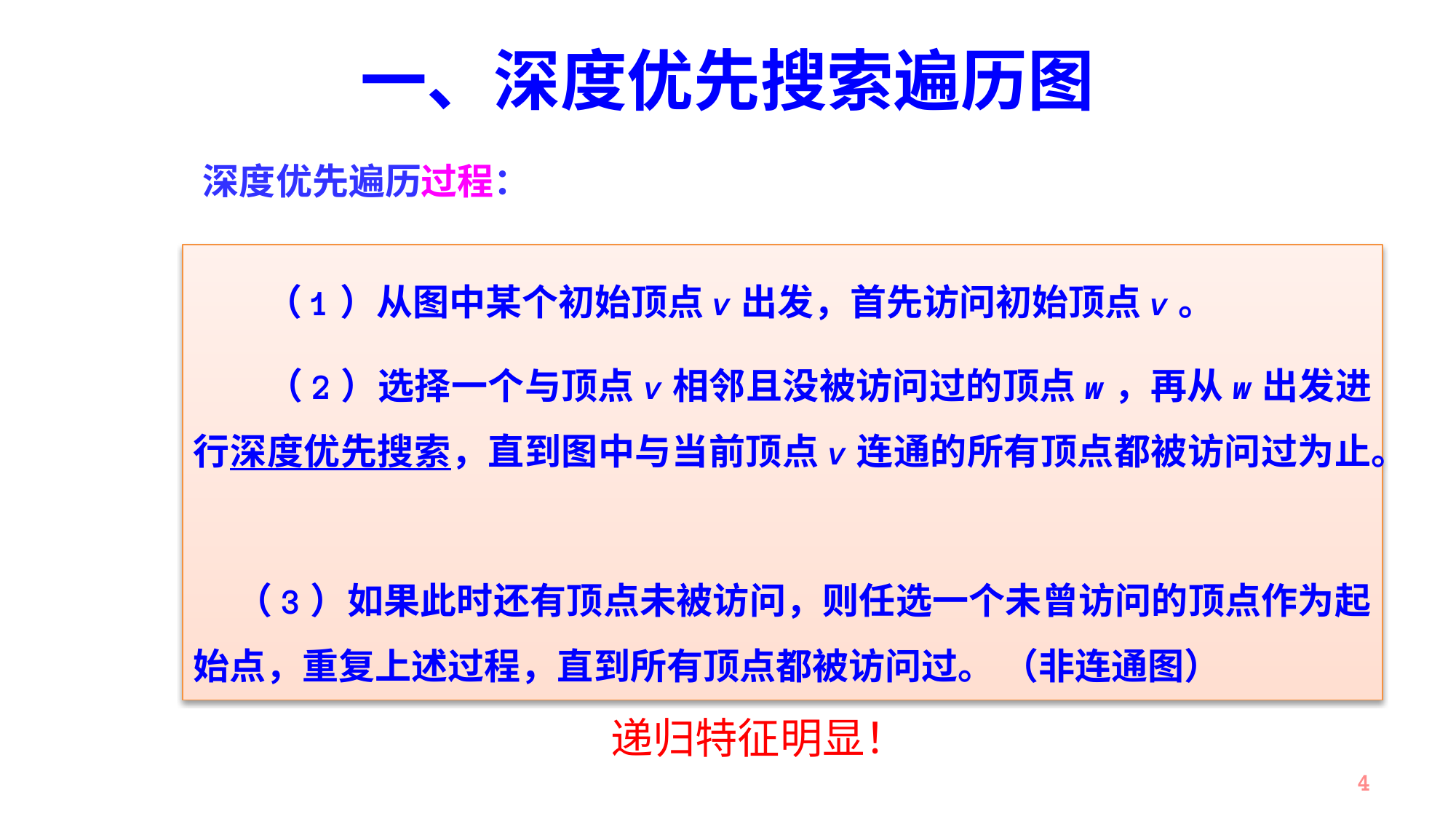

一、深度优先搜索遍历图
深度优先遍历过程：
　　（1）从图中某个初始顶点v出发，首先访问初始顶点v。
　　（2）选择一个与顶点v相邻且没被访问过的顶点w，再从w出发进行深度优先搜索，直到图中与当前顶点v连通的所有顶点都被访问过为止。
    （3）如果此时还有顶点未被访问，则任选一个未曾访问的顶点作为起始点，重复上述过程，直到所有顶点都被访问过。 （非连通图）
递归特征明显！
4